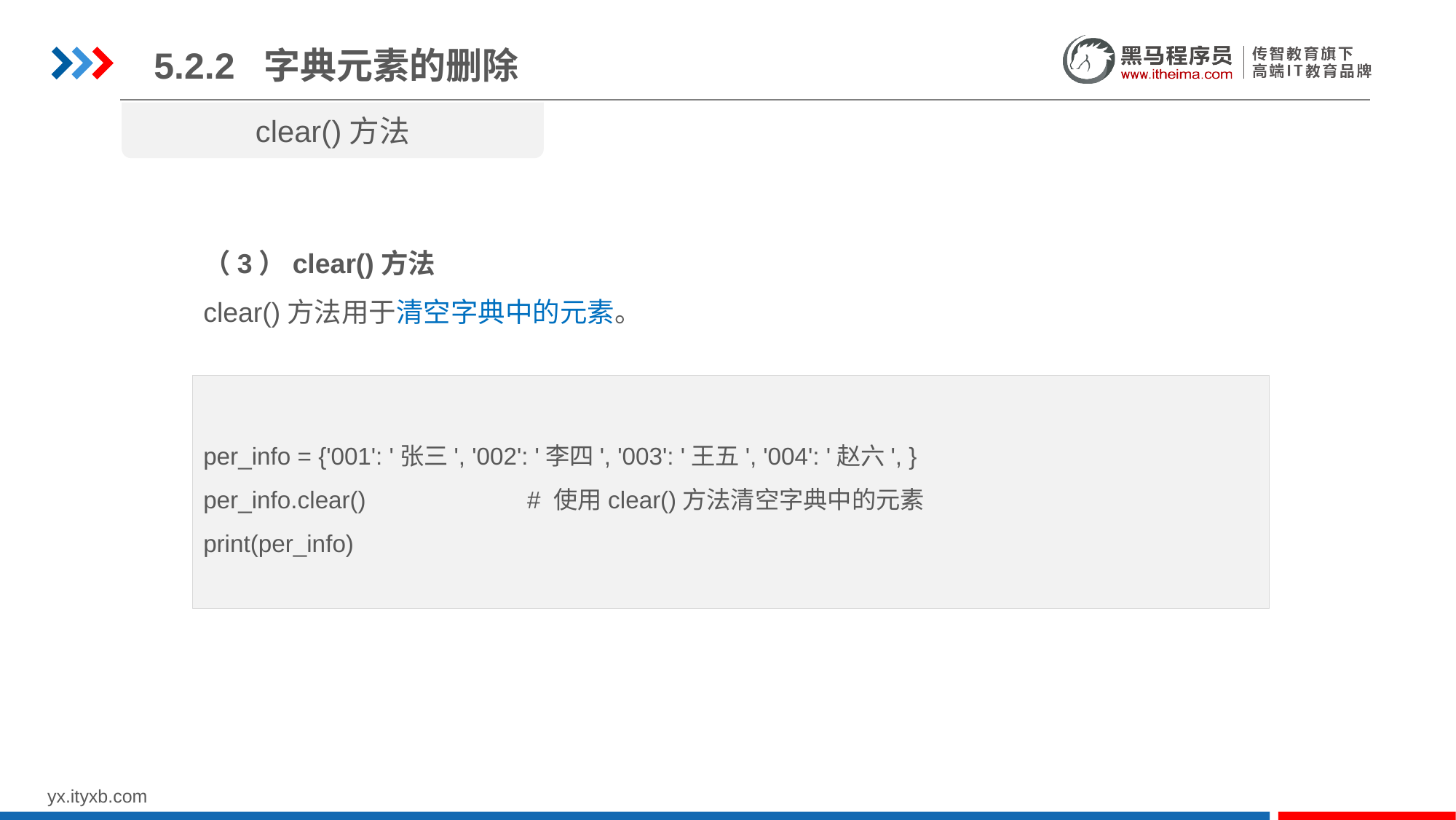

5.2.2  字典元素的删除

clear()方法
（3）clear()方法
clear()方法用于清空字典中的元素。
per_info = {'001': '张三', '002': '李四', '003': '王五', '004': '赵六', }
per_info.clear()                        # 使用clear()方法清空字典中的元素
print(per_info)